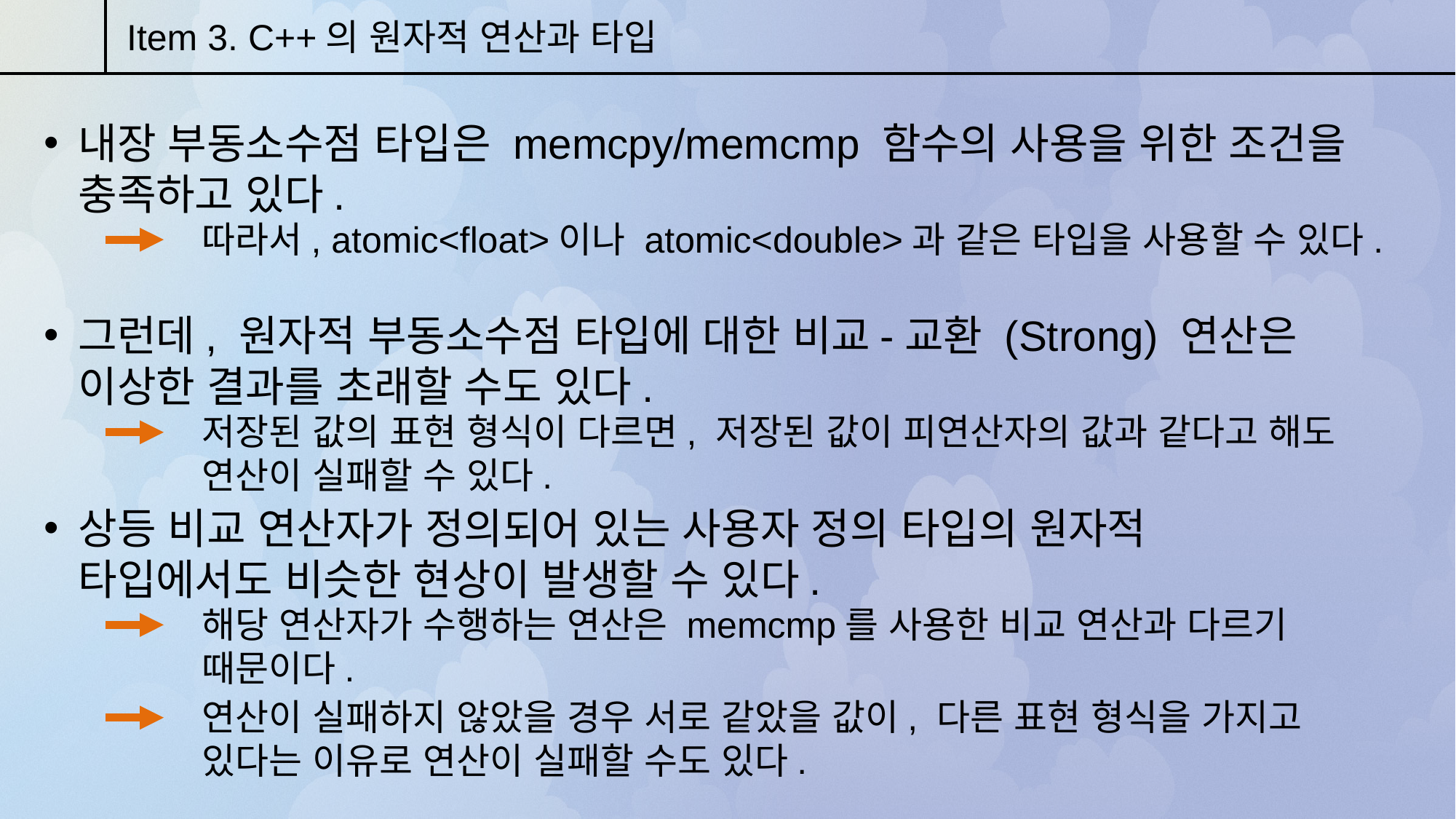

Item 3. C++의 원자적 연산과 타입
내장 부동소수점 타입은 memcpy/memcmp 함수의 사용을 위한 조건을 충족하고 있다.
따라서, atomic<float>이나 atomic<double>과 같은 타입을 사용할 수 있다.
그런데, 원자적 부동소수점 타입에 대한 비교-교환 (Strong) 연산은 이상한 결과를 초래할 수도 있다.
저장된 값의 표현 형식이 다르면, 저장된 값이 피연산자의 값과 같다고 해도 연산이 실패할 수 있다.
상등 비교 연산자가 정의되어 있는 사용자 정의 타입의 원자적 타입에서도 비슷한 현상이 발생할 수 있다.
해당 연산자가 수행하는 연산은 memcmp를 사용한 비교 연산과 다르기 때문이다.
연산이 실패하지 않았을 경우 서로 같았을 값이, 다른 표현 형식을 가지고 있다는 이유로 연산이 실패할 수도 있다.